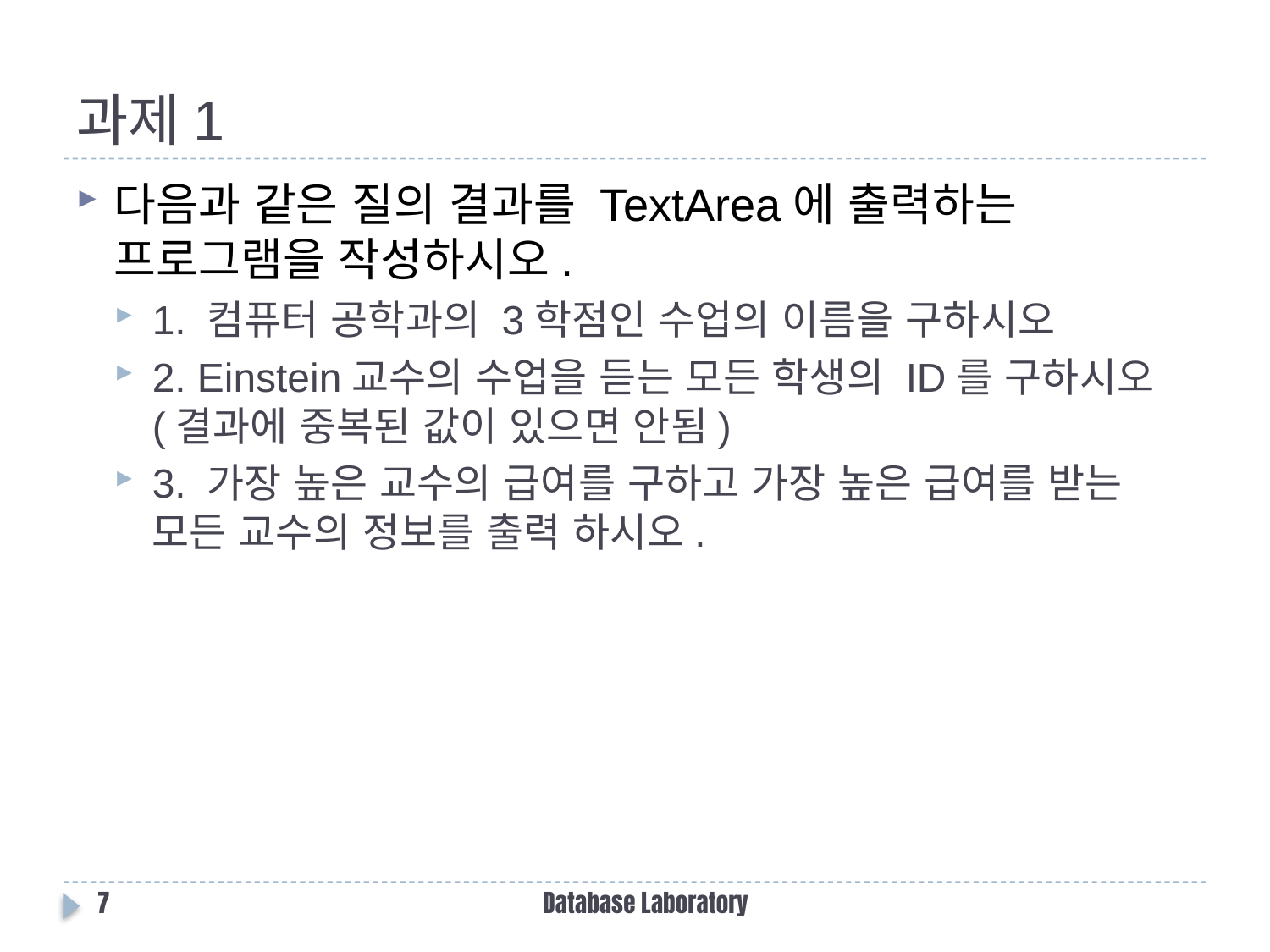

# 과제1
다음과 같은 질의 결과를 TextArea에 출력하는 프로그램을 작성하시오.
1. 컴퓨터 공학과의 3학점인 수업의 이름을 구하시오
2. Einstein교수의 수업을 듣는 모든 학생의 ID를 구하시오 (결과에 중복된 값이 있으면 안됨)
3. 가장 높은 교수의 급여를 구하고 가장 높은 급여를 받는 모든 교수의 정보를 출력 하시오.
7
Database Laboratory